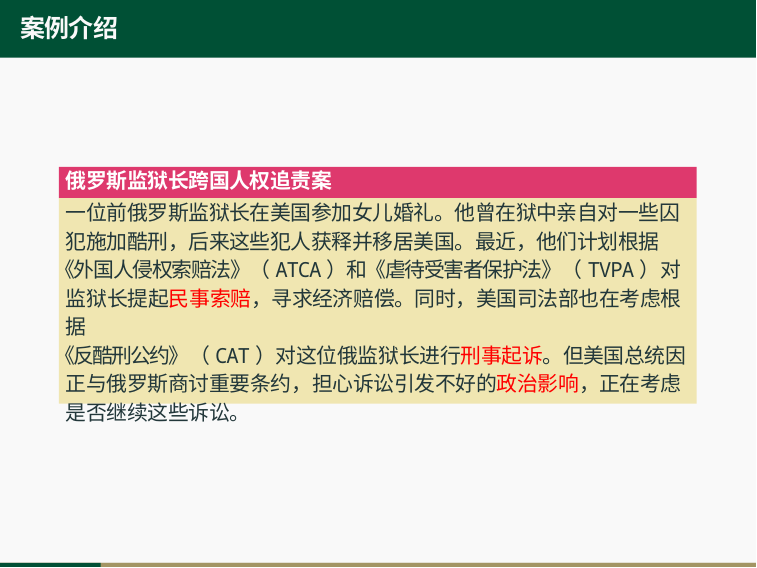

# 案例介绍
俄罗斯监狱长跨国人权追责案
一位前俄罗斯监狱长在美国参加女儿婚礼。他曾在狱中亲自对一些囚犯施加酷刑，后来这些犯人获释并移居美国。最近，他们计划根据
《外国人侵权索赔法》（ATCA）和《虐待受害者保护法》（TVPA）对监狱长提起民事索赔，寻求经济赔偿。同时，美国司法部也在考虑根据
《反酷刑公约》（CAT）对这位俄监狱长进行刑事起诉。但美国总统因正与俄罗斯商讨重要条约，担心诉讼引发不好的政治影响，正在考虑是否继续这些诉讼。